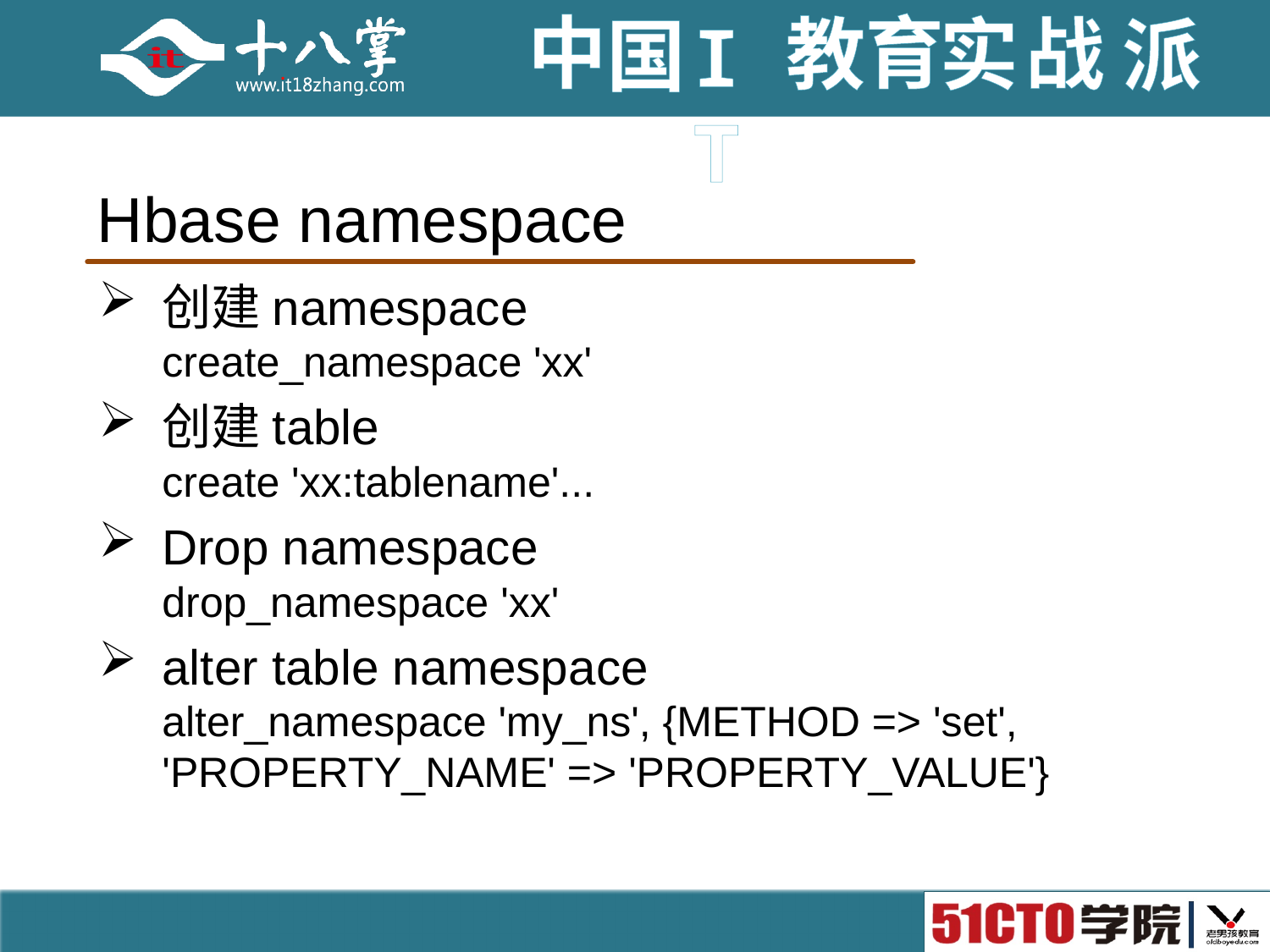

# Hbase namespace
创建namespace
create_namespace 'xx'
创建table
create 'xx:tablename'...
Drop namespace
drop_namespace 'xx'
alter table namespace
alter_namespace 'my_ns', {METHOD => 'set', 'PROPERTY_NAME' => 'PROPERTY_VALUE'}